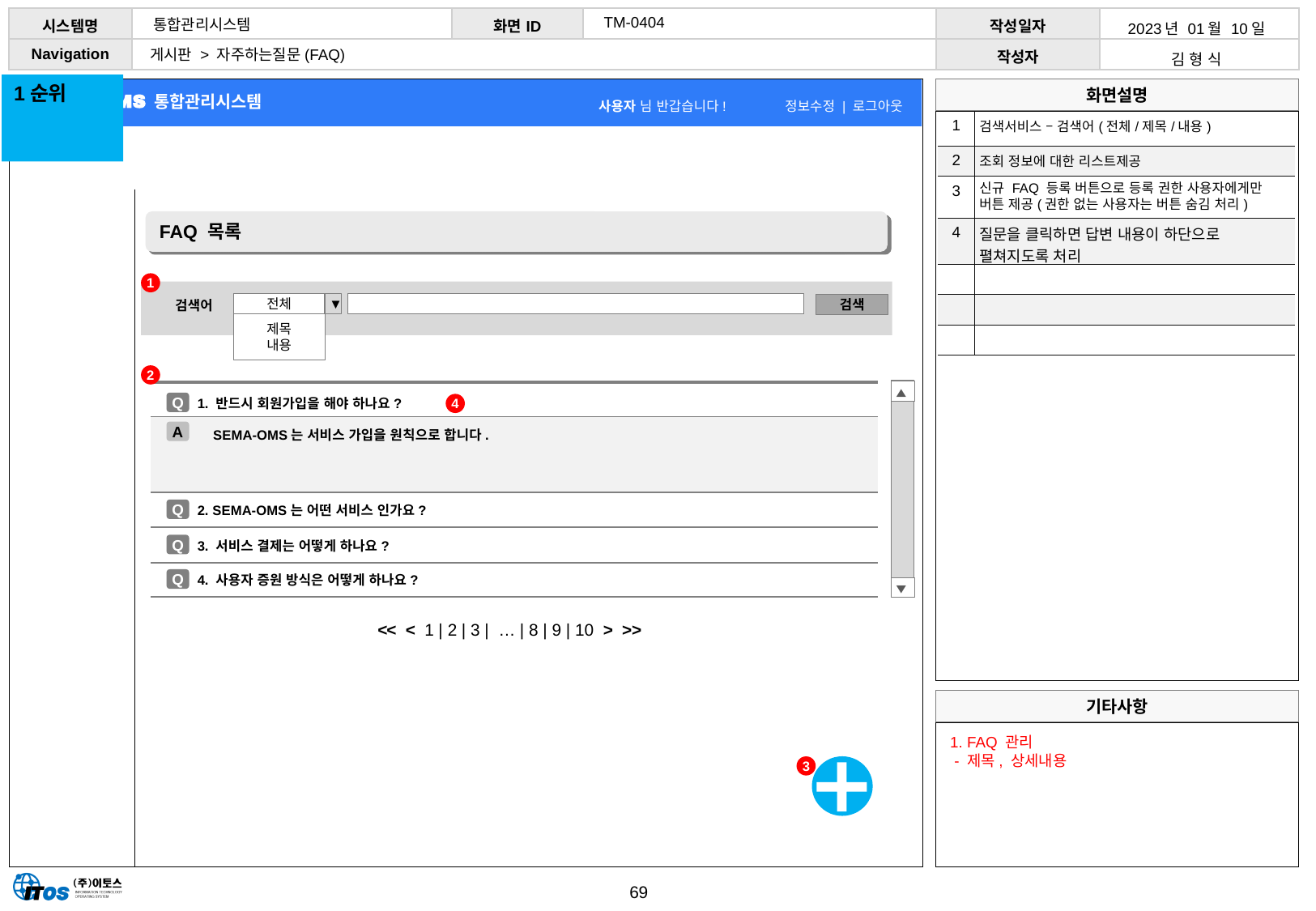

TM-0404
통합관리시스템
| 2023년 01월 10일 |
| --- |
| 김 형 식 |
게시판 > 자주하는질문(FAQ)
1순위
| 1 | 검색서비스 – 검색어(전체/제목/내용) |
| --- | --- |
| 2 | 조회 정보에 대한 리스트제공 |
| 3 | 신규 FAQ 등록 버튼으로 등록 권한 사용자에게만 버튼 제공(권한 없는 사용자는 버튼 숨김 처리) |
| 4 | 질문을 클릭하면 답변 내용이 하단으로 펼쳐지도록 처리 |
|  |  |
|  |  |
|  |  |
FAQ 목록
1

검색어
전체
▼

제목
내용
검색
2
◀

▶
1. 반드시 회원가입을 해야 하나요?
Q
4

SEMA-OMS는 서비스 가입을 원칙으로 합니다.
A
2. SEMA-OMS는 어떤 서비스 인가요?
Q
3. 서비스 결제는 어떻게 하나요?
Q
4. 사용자 증원 방식은 어떻게 하나요?
Q
<<  <  1 | 2 | 3 |  … | 8 | 9 | 10  >  >>
1. FAQ 관리
 - 제목, 상세내용

3